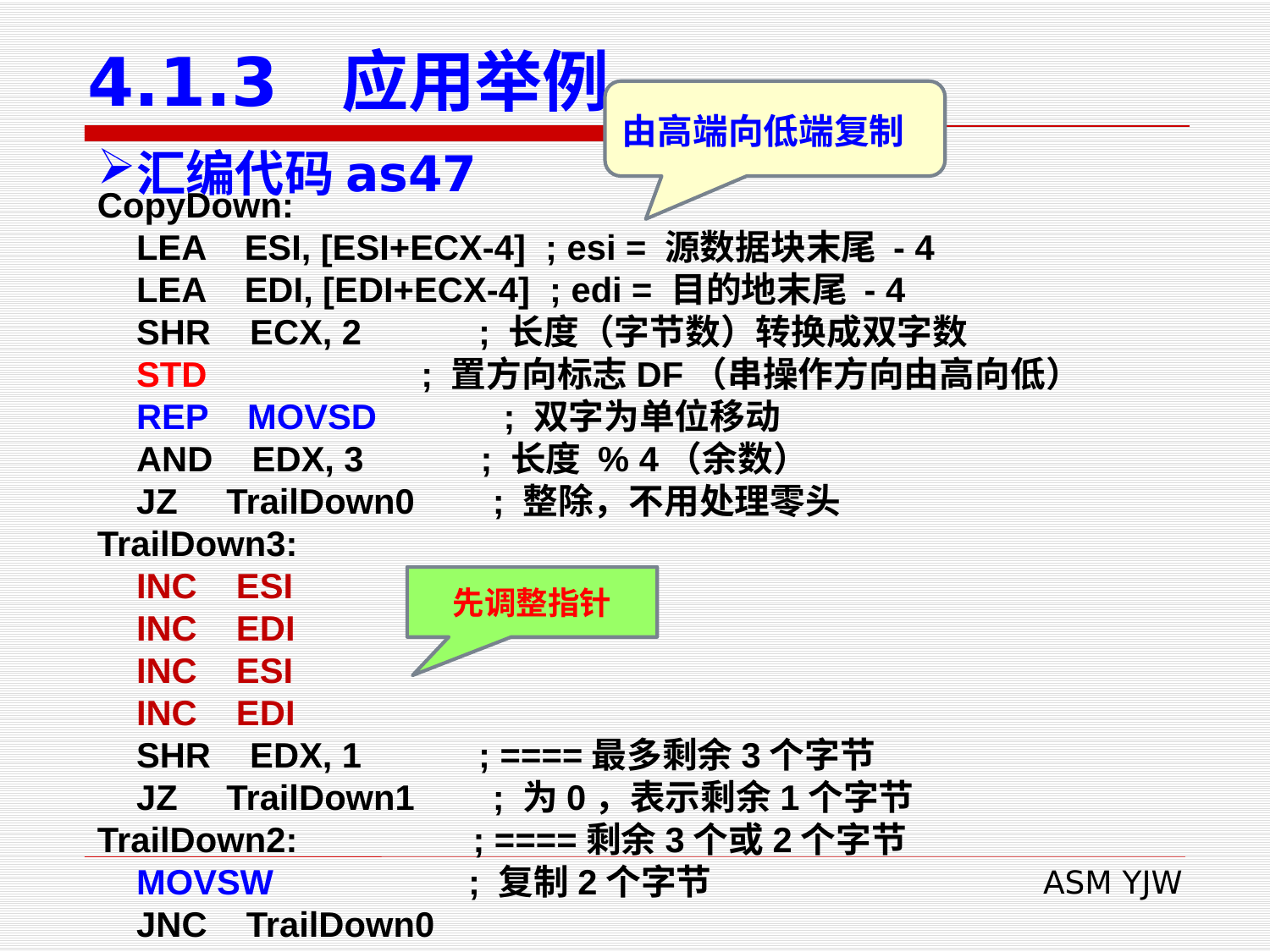

# 4.1.3  应用举例
由高端向低端复制
汇编代码as47
CopyDown:
    LEA    ESI, [ESI+ECX-4]  ; esi = 源数据块末尾 - 4
    LEA    EDI, [EDI+ECX-4]  ; edi = 目的地末尾 - 4
    SHR    ECX, 2            ; 长度（字节数）转换成双字数
    STD                      ; 置方向标志DF（串操作方向由高向低）
    REP    MOVSD             ; 双字为单位移动
    AND    EDX, 3            ; 长度 % 4（余数）
    JZ     TrailDown0        ; 整除，不用处理零头
TrailDown3:
    INC    ESI
    INC    EDI
    INC    ESI
    INC    EDI
    SHR    EDX, 1            ; ====最多剩余3个字节
    JZ     TrailDown1        ; 为0，表示剩余1个字节
TrailDown2:                  ; ====剩余3个或2个字节
    MOVSW                    ; 复制2个字节
    JNC    TrailDown0
先调整指针